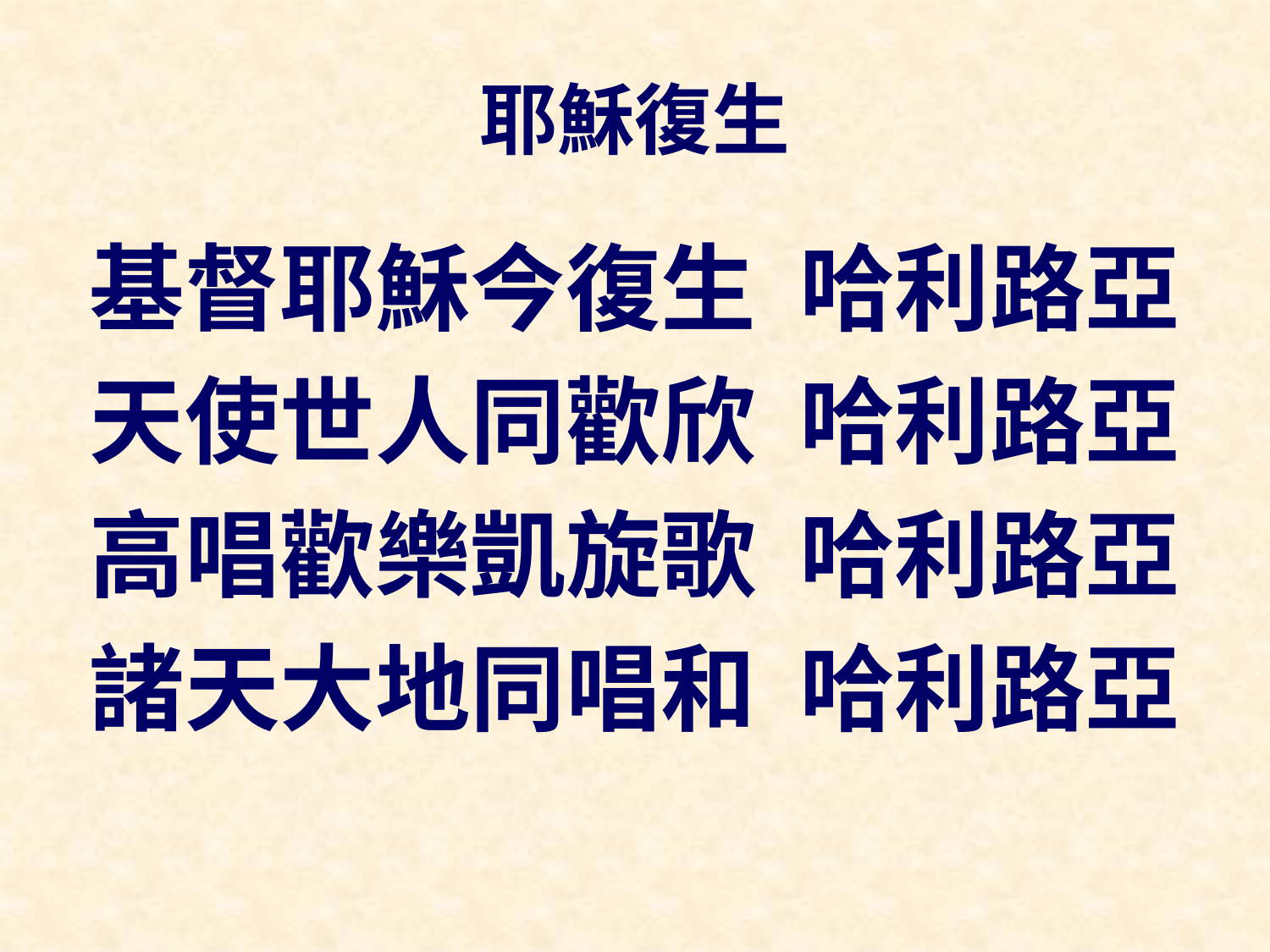

# 耶穌復生
基督耶穌今復生  哈利路亞
天使世人同歡欣  哈利路亞
高唱歡樂凱旋歌  哈利路亞
諸天大地同唱和  哈利路亞